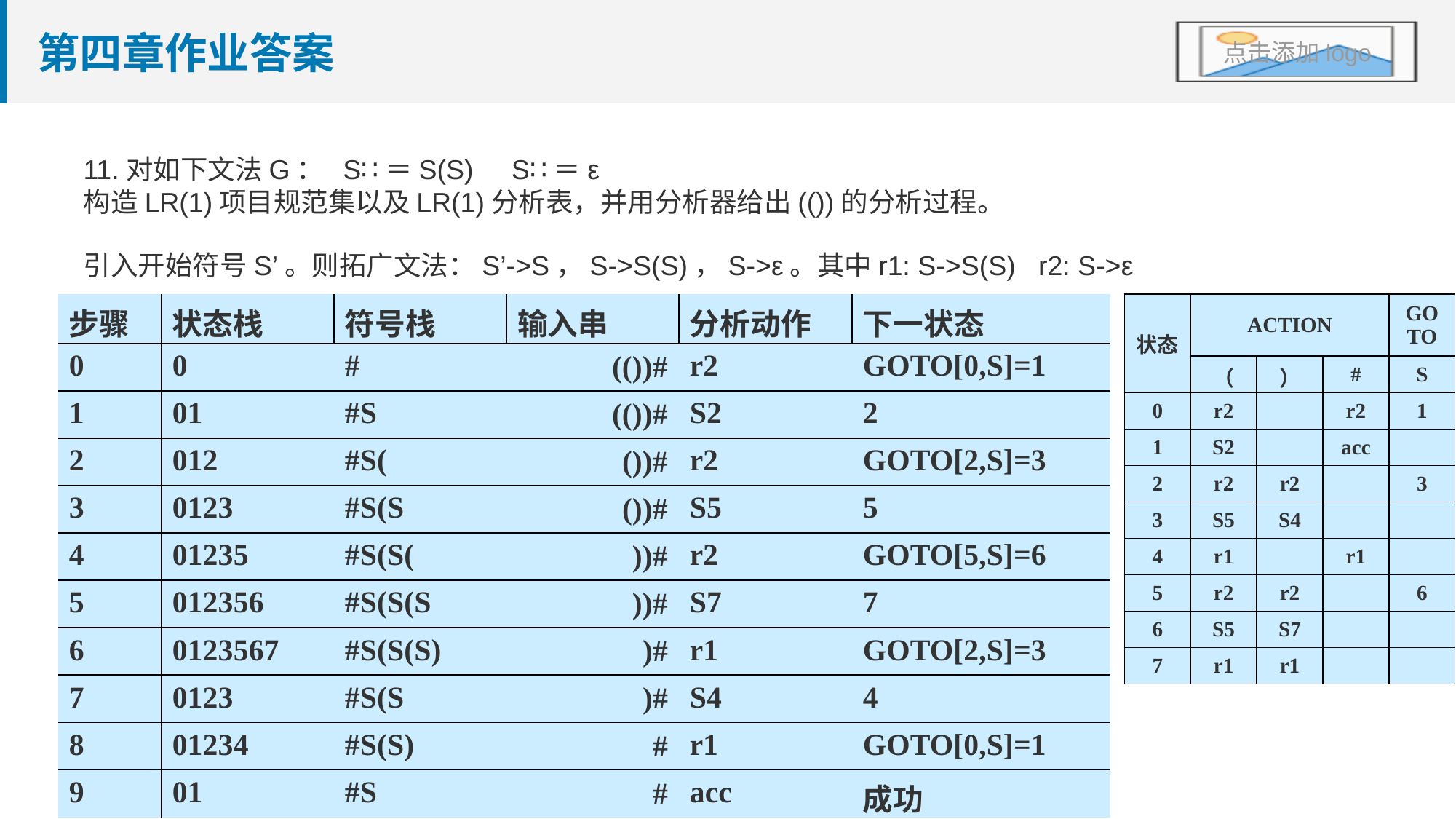

# 第四章作业答案

11.对如下文法G：  S∷＝S(S)     S∷＝ε
构造LR(1)项目规范集以及LR(1)分析表，并用分析器给出(())的分析过程。
引入开始符号S’。则拓广文法：S’->S，S->S(S)，S->ε。其中r1: S->S(S)   r2: S->ε
| 步骤 | 状态栈 | 符号栈 | 输入串 | 分析动作 | 下一状态 |
| --- | --- | --- | --- | --- | --- |
| 0 | 0 | # | (())# | r2 | GOTO[0,S]=1 |
| 1 | 01 | #S | (())# | S2 | 2 |
| 2 | 012 | #S( | ())# | r2 | GOTO[2,S]=3 |
| 3 | 0123 | #S(S | ())# | S5 | 5 |
| 4 | 01235 | #S(S( | ))# | r2 | GOTO[5,S]=6 |
| 5 | 012356 | #S(S(S | ))# | S7 | 7 |
| 6 | 0123567 | #S(S(S) | )# | r1 | GOTO[2,S]=3 |
| 7 | 0123 | #S(S | )# | S4 | 4 |
| 8 | 01234 | #S(S) | # | r1 | GOTO[0,S]=1 |
| 9 | 01 | #S | # | acc | 成功 |
| 状态 | ACTION |  |  | GOTO |
| --- | --- | --- | --- | --- |
|  | （ | ） | # | S |
| 0 | r2 |  | r2 | 1 |
| 1 | S2 |  | acc |  |
| 2 | r2 | r2 |  | 3 |
| 3 | S5 | S4 |  |  |
| 4 | r1 |  | r1 |  |
| 5 | r2 | r2 |  | 6 |
| 6 | S5 | S7 |  |  |
| 7 | r1 | r1 |  |  |